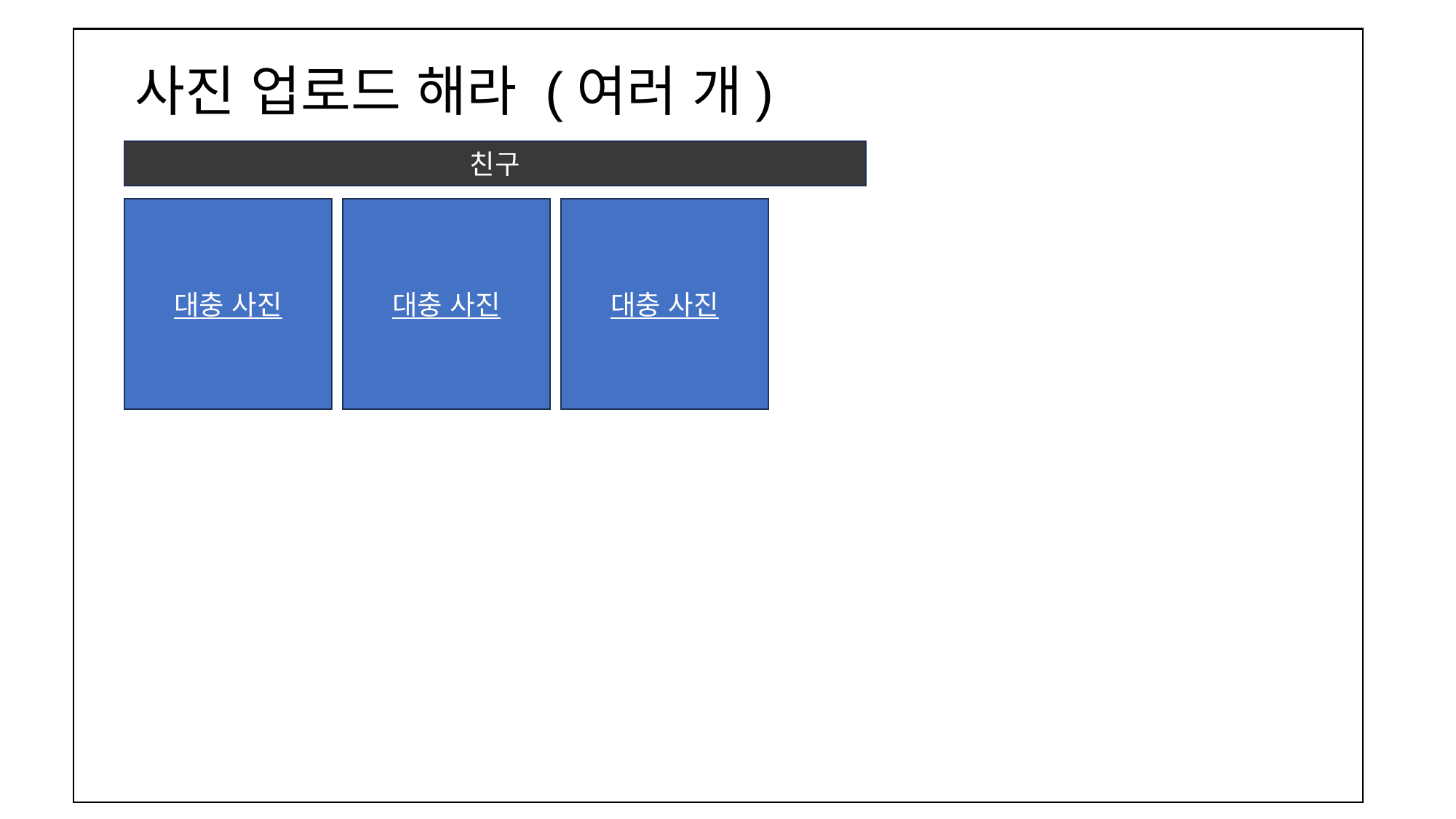

사진 업로드 해라 (여러 개)
친구
대충 사진
대충 사진
대충 사진